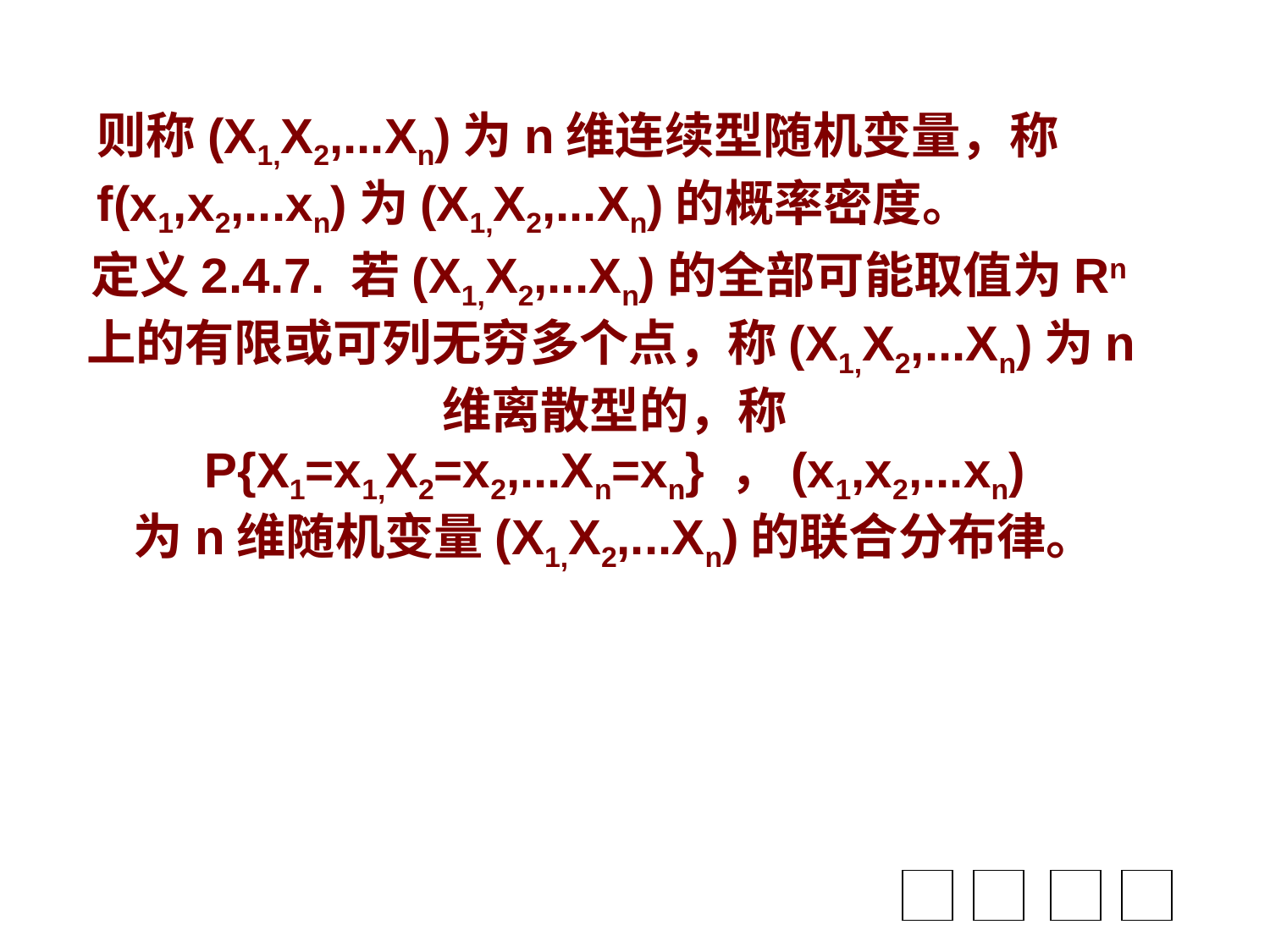

则称(X1,X2,...Xn)为n维连续型随机变量，称f(x1,x2,...xn)为(X1,X2,...Xn)的概率密度。
定义2.4.7. 若(X1,X2,...Xn)的全部可能取值为Rn上的有限或可列无穷多个点，称(X1,X2,...Xn)为n维离散型的，称
P{X1=x1,X2=x2,...Xn=xn} ，(x1,x2,...xn)
为n维随机变量(X1,X2,...Xn)的联合分布律。